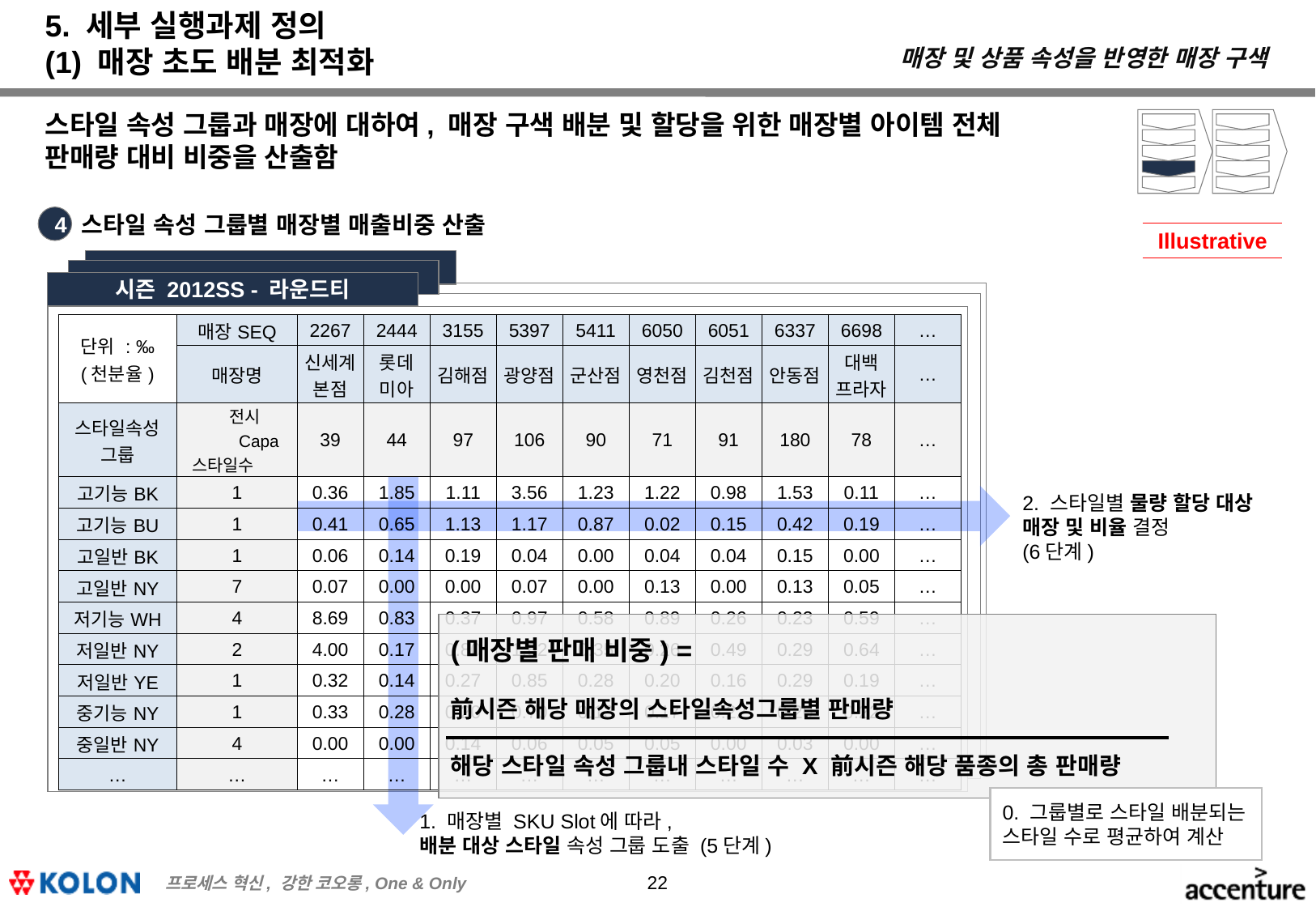

# 5. 세부 실행과제 정의 (1) 매장 초도 배분 최적화
매장 및 상품 속성을 반영한 매장 구색
스타일 속성 그룹과 매장에 대하여, 매장 구색 배분 및 할당을 위한 매장별 아이템 전체 판매량 대비 비중을 산출함

스타일 속성 그룹별 매장별 매출비중 산출
4
Illustrative

시즌 2012SS - 라운드티

| 단위 : ‰ (천분율) | 매장SEQ | 2267 | 2444 | 3155 | 5397 | 5411 | 6050 | 6051 | 6337 | 6698 | … |
| --- | --- | --- | --- | --- | --- | --- | --- | --- | --- | --- | --- |
|  | 매장명 | 신세계 본점 | 롯데 미아 | 김해점 | 광양점 | 군산점 | 영천점 | 김천점 | 안동점 | 대백 프라자 | … |
| 스타일속성 그룹 | 전시 Capa 스타일수 | 39 | 44 | 97 | 106 | 90 | 71 | 91 | 180 | 78 | … |
| 고기능BK | 1 | 0.36 | 1.85 | 1.11 | 3.56 | 1.23 | 1.22 | 0.98 | 1.53 | 0.11 | … |
| 고기능BU | 1 | 0.41 | 0.65 | 1.13 | 1.17 | 0.87 | 0.02 | 0.15 | 0.42 | 0.19 | … |
| 고일반BK | 1 | 0.06 | 0.14 | 0.19 | 0.04 | 0.00 | 0.04 | 0.04 | 0.15 | 0.00 | … |
| 고일반NY | 7 | 0.07 | 0.00 | 0.00 | 0.07 | 0.00 | 0.13 | 0.00 | 0.13 | 0.05 | … |
| 저기능WH | 4 | 8.69 | 0.83 | 0.37 | 0.97 | 0.58 | 0.89 | 0.26 | 0.23 | 0.59 | … |
| 저일반NY | 2 | 4.00 | 0.17 | 0.80 | 1.82 | 0.35 | 0.26 | 0.49 | 0.29 | 0.64 | … |
| 저일반YE | 1 | 0.32 | 0.14 | 0.27 | 0.85 | 0.28 | 0.20 | 0.16 | 0.29 | 0.19 | … |
| 중기능NY | 1 | 0.33 | 0.28 | 0.20 | 0.70 | 0.13 | 0.17 | 0.22 | 0.20 | 0.22 | … |
| 중일반NY | 4 | 0.00 | 0.00 | 0.14 | 0.06 | 0.05 | 0.05 | 0.00 | 0.03 | 0.00 | … |
| … | … | … | … | … | … | … | … | … | … | … | … |

2. 스타일별 물량 할당 대상 매장 및 비율 결정
(6단계)
(매장별 판매 비중) =
前시즌 해당 매장의 스타일속성그룹별 판매량
해당 스타일 속성 그룹내 스타일 수 X 前시즌 해당 품종의 총 판매량
0. 그룹별로 스타일 배분되는 스타일 수로 평균하여 계산
1. 매장별 SKU Slot에 따라,
배분 대상 스타일 속성 그룹 도출 (5단계)